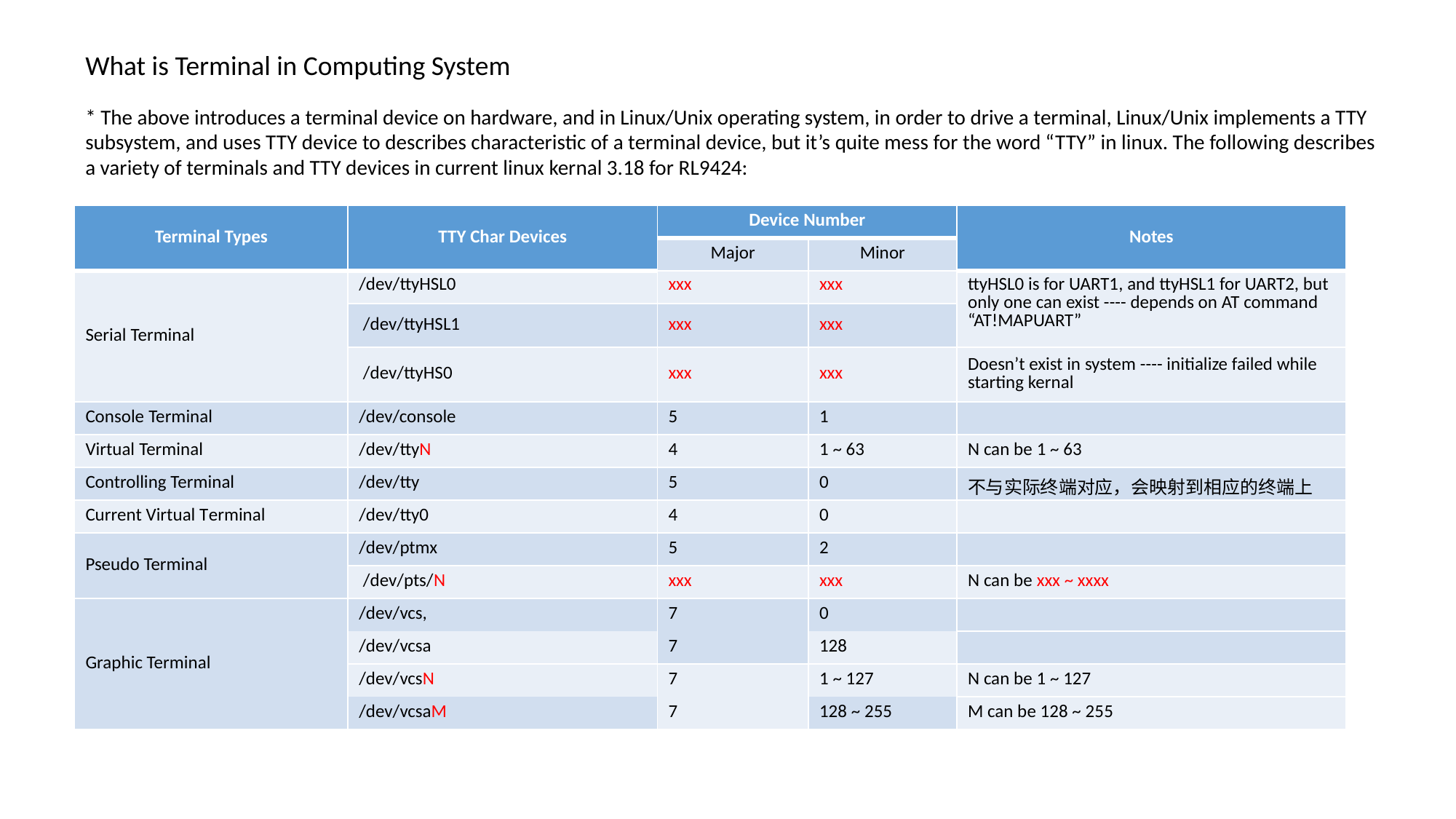

What is Terminal in Computing System
* The above introduces a terminal device on hardware, and in Linux/Unix operating system, in order to drive a terminal, Linux/Unix implements a TTY subsystem, and uses TTY device to describes characteristic of a terminal device, but it’s quite mess for the word “TTY” in linux. The following describes a variety of terminals and TTY devices in current linux kernal 3.18 for RL9424:
| Terminal Types | TTY Char Devices | Device Number |  | Notes |
| --- | --- | --- | --- | --- |
|  |  | Major | Minor |  |
| Serial Terminal | /dev/ttyHSL0 | xxx | xxx | ttyHSL0 is for UART1, and ttyHSL1 for UART2, but only one can exist ---- depends on AT command “AT!MAPUART” |
|  | /dev/ttyHSL1 | xxx | xxx |  |
|  | /dev/ttyHS0 | xxx | xxx | Doesn’t exist in system ---- initialize failed while starting kernal |
| Console Terminal | /dev/console | 5 | 1 |  |
| Virtual Terminal | /dev/ttyN | 4 | 1 ~ 63 | N can be 1 ~ 63 |
| Controlling Terminal | /dev/tty | 5 | 0 | 不与实际终端对应，会映射到相应的终端上 |
| Current Virtual Terminal | /dev/tty0 | 4 | 0 |  |
| Pseudo Terminal | /dev/ptmx | 5 | 2 |  |
|  | /dev/pts/N | xxx | xxx | N can be xxx ~ xxxx |
| Graphic Terminal | /dev/vcs, | 7 | 0 |  |
|  | /dev/vcsa |  |  |  |
|  |  | 7 |  |  |
|  |  |  | 128 |  |
|  |  |  |  |  |
|  | /dev/vcsN | 7 | 1 ~ 127 | N can be 1 ~ 127 |
|  | /dev/vcsaM |  |  |  |
|  |  | 7 |  |  |
|  |  |  | 128 ~ 255 |  |
|  |  |  |  | M can be 128 ~ 255 |